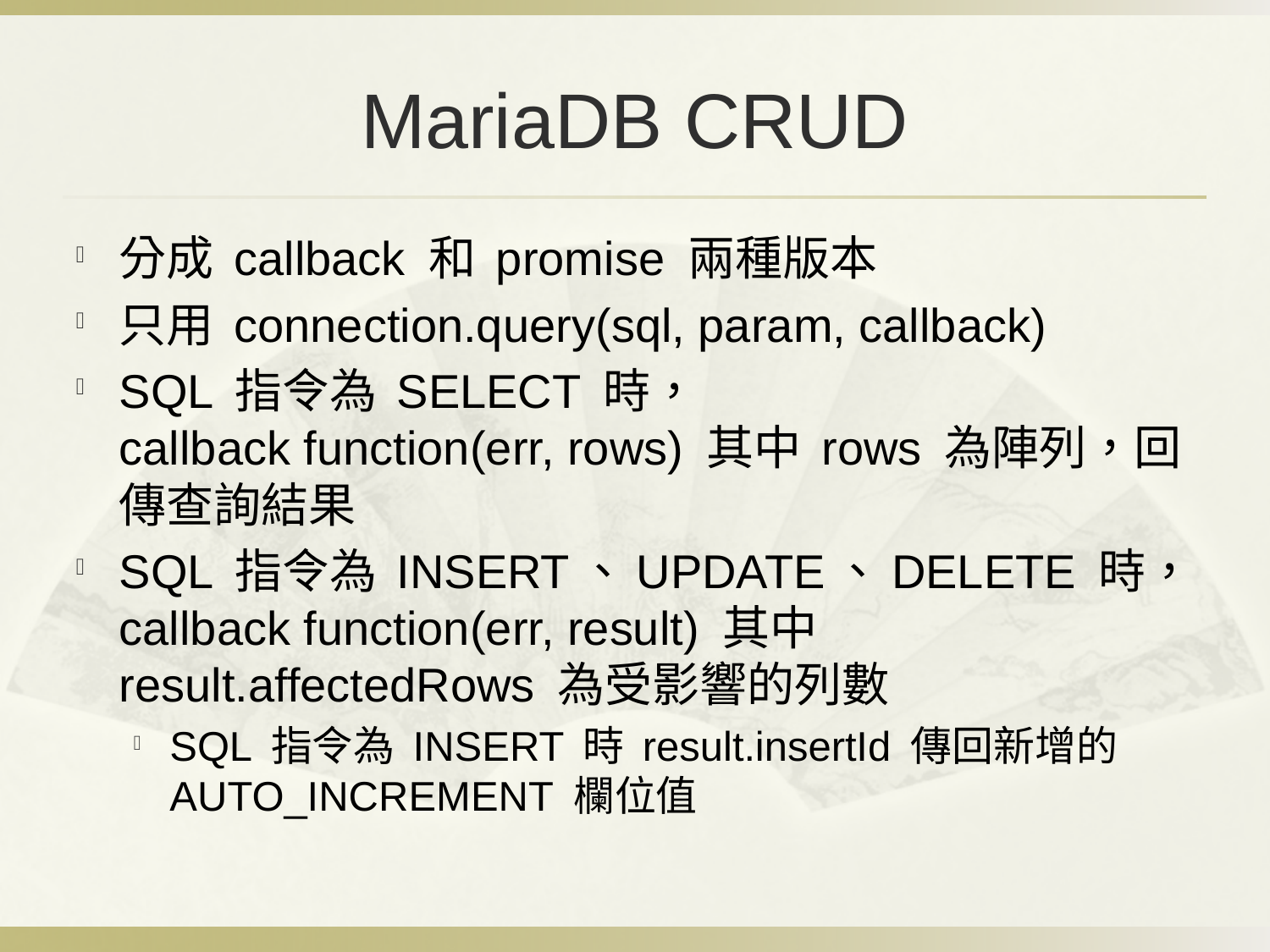

# MariaDB CRUD
分成 callback 和 promise 兩種版本
只用 connection.query(sql, param, callback)
SQL 指令為 SELECT 時，
callback function(err, rows) 其中 rows 為陣列，回傳查詢結果
SQL 指令為 INSERT、UPDATE、DELETE 時，
callback function(err, result) 其中 result.affectedRows 為受影響的列數
SQL 指令為 INSERT 時 result.insertId 傳回新增的 AUTO_INCREMENT 欄位值